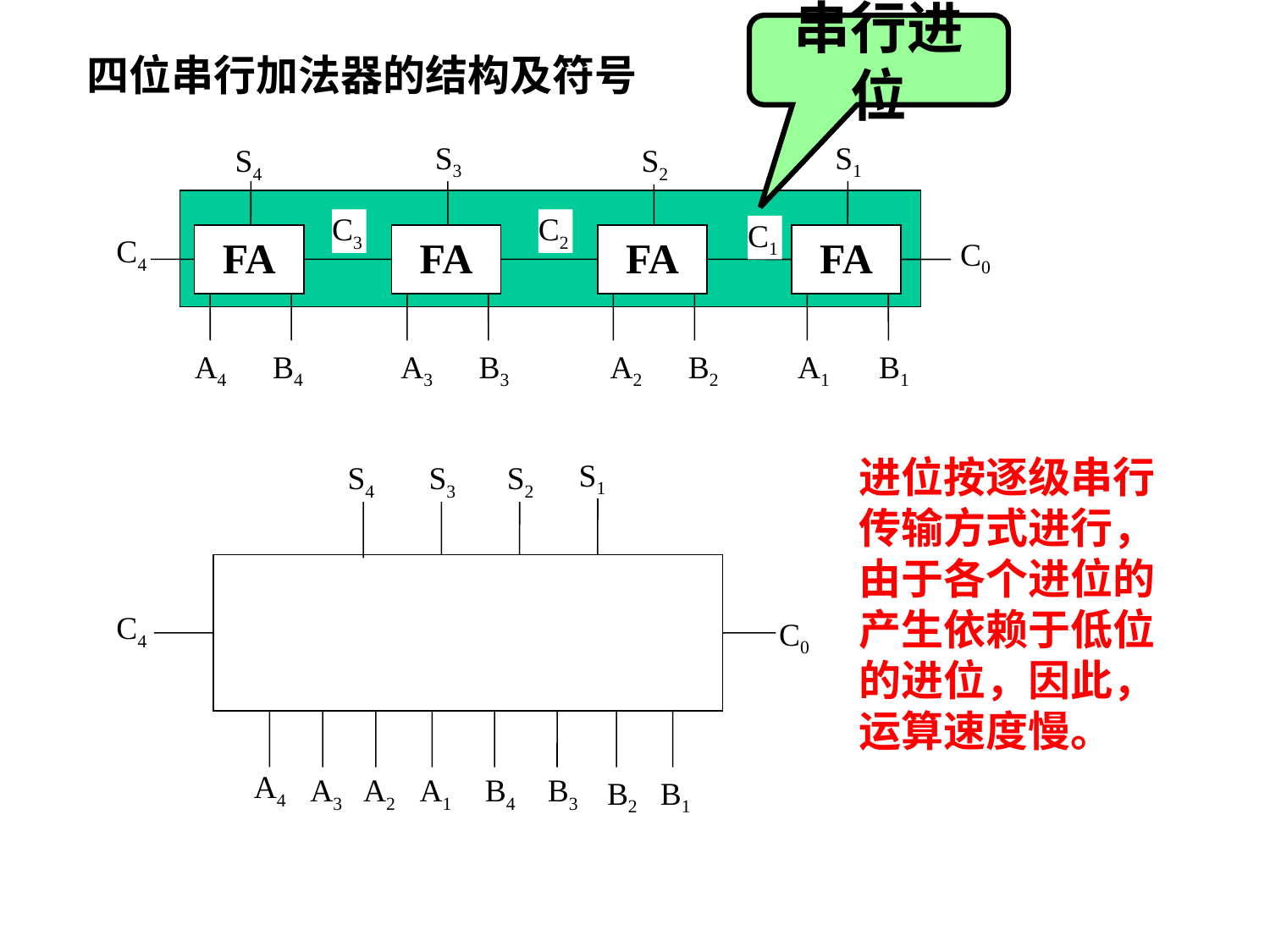

串行进位
四位串行加法器的结构及符号
S3
S1
S4
S2

FA

FA

FA

FA

C3
C2
C1
C4
C0

A4
B4
A3
B3
A2
B2
A1
B1

进位按逐级串行传输方式进行，由于各个进位的产生依赖于低位的进位，因此，运算速度慢。
S1
S4
S3
S2

C4
C0

A4
A3
A2
A1
B4
B3
B2
B1